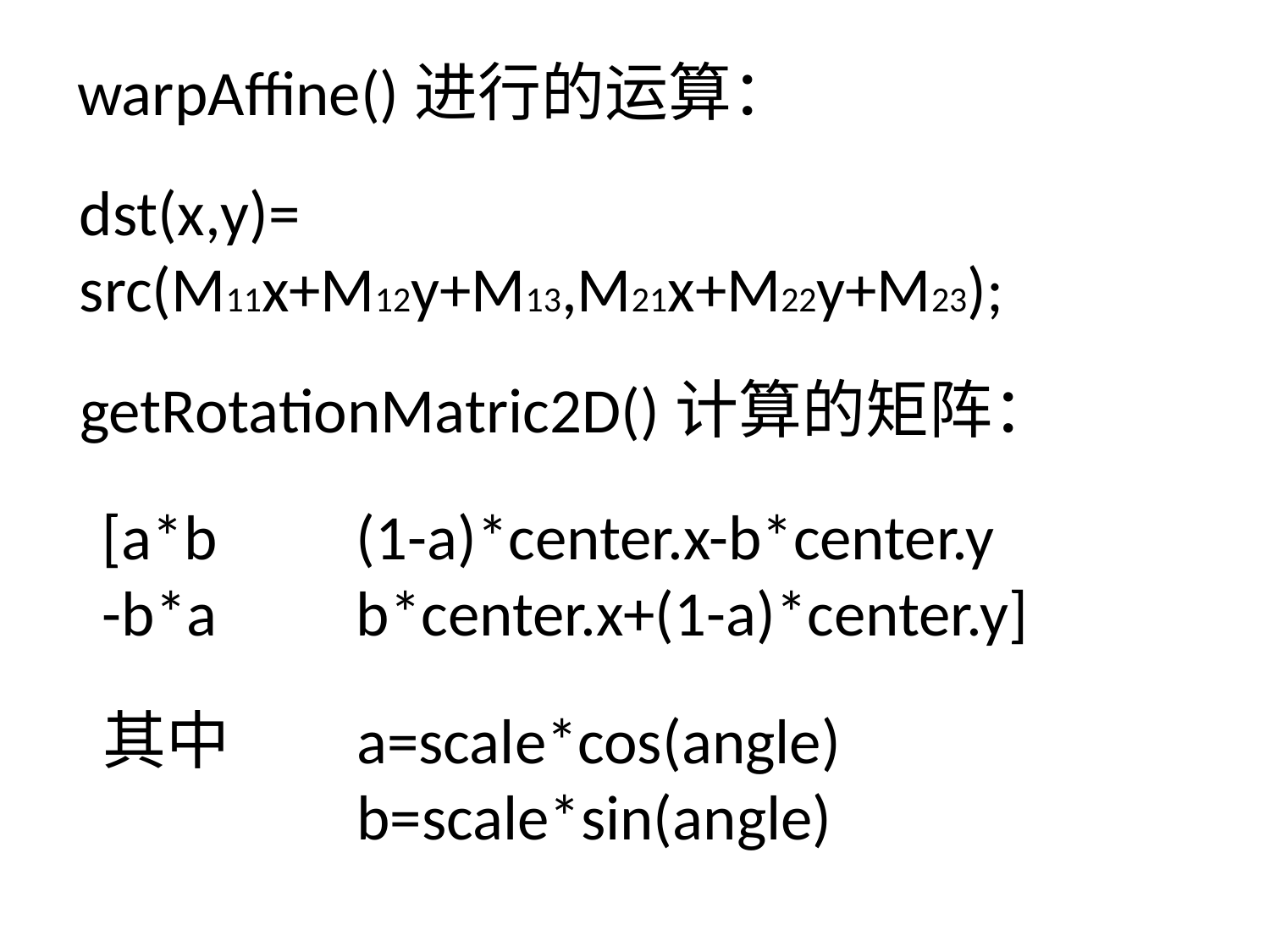

warpAffine()进行的运算：
dst(x,y)=
src(M11x+M12y+M13,M21x+M22y+M23);
getRotationMatric2D()计算的矩阵：
[a*b		(1-a)*center.x-b*center.y
-b*a		b*center.x+(1-a)*center.y]
其中	a=scale*cos(angle)
		b=scale*sin(angle)